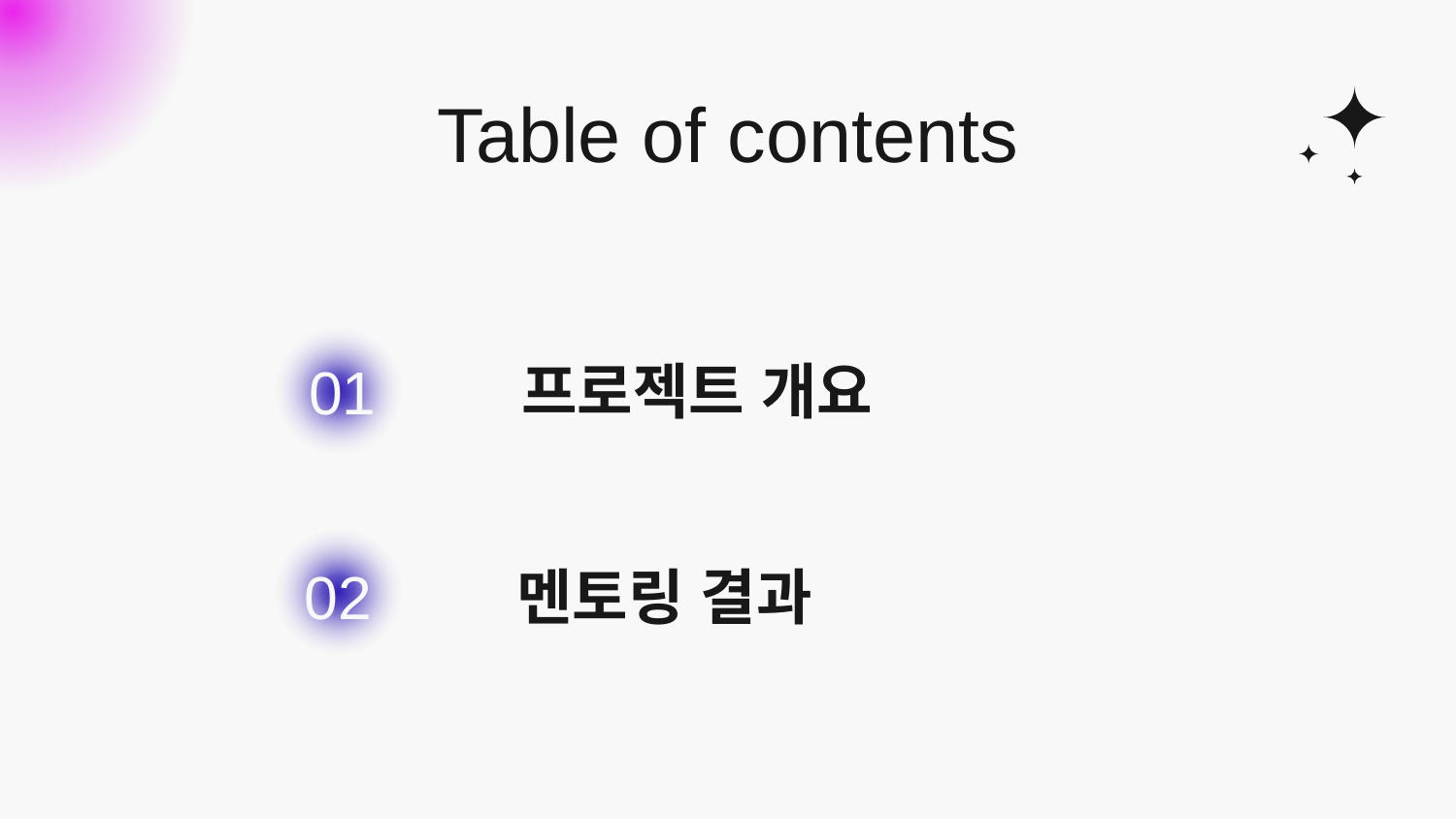

# Table of contents

01
프로젝트 개요
01

02
멘토링 결과